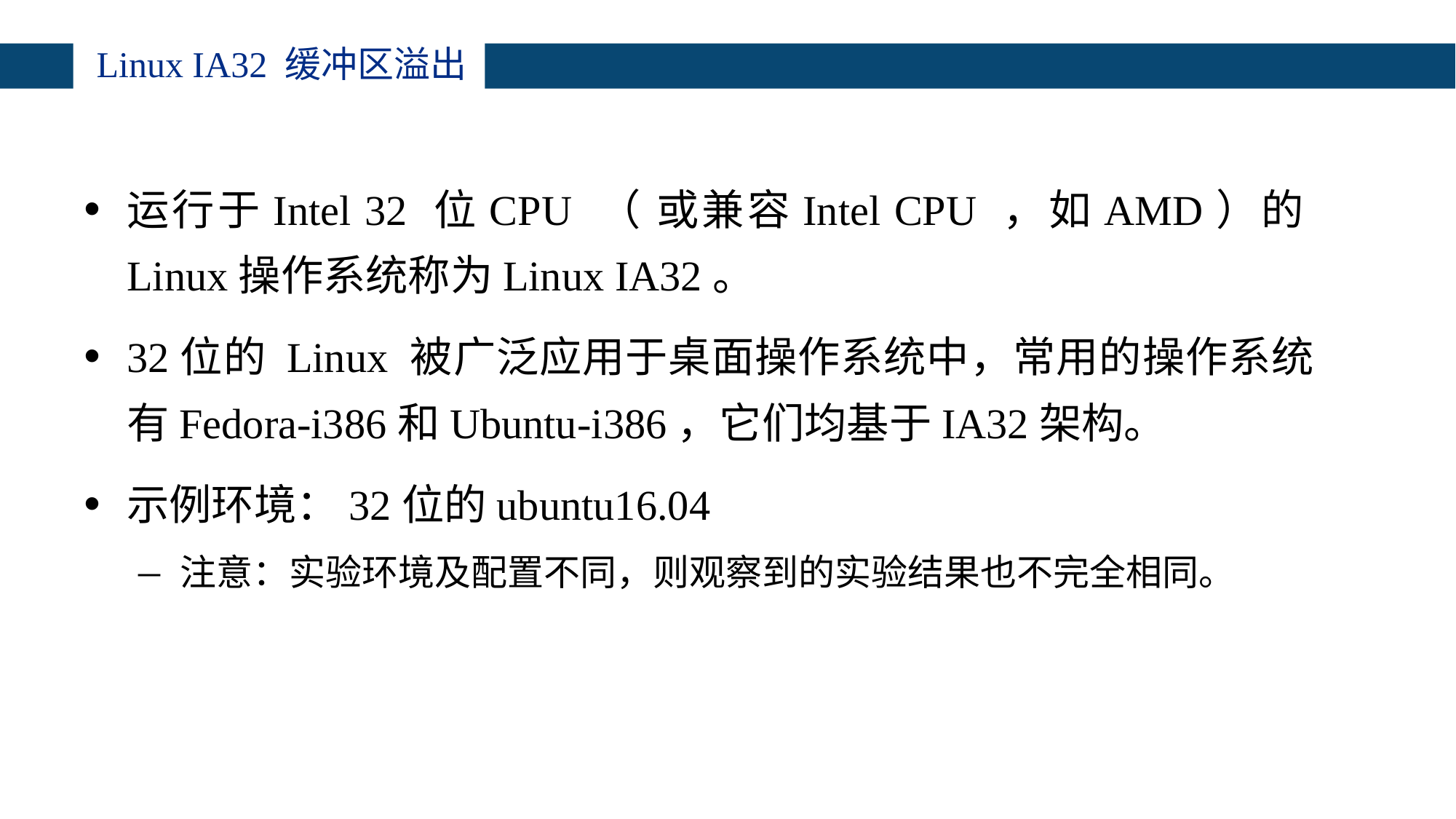

# Linux IA32 缓冲区溢出

运行于Intel 32 位CPU （ 或兼容Intel CPU ，如AMD）的Linux操作系统称为Linux IA32。
32位的 Linux 被广泛应用于桌面操作系统中，常用的操作系统有Fedora-i386和Ubuntu-i386，它们均基于IA32架构。
示例环境：32位的ubuntu16.04
注意：实验环境及配置不同，则观察到的实验结果也不完全相同。